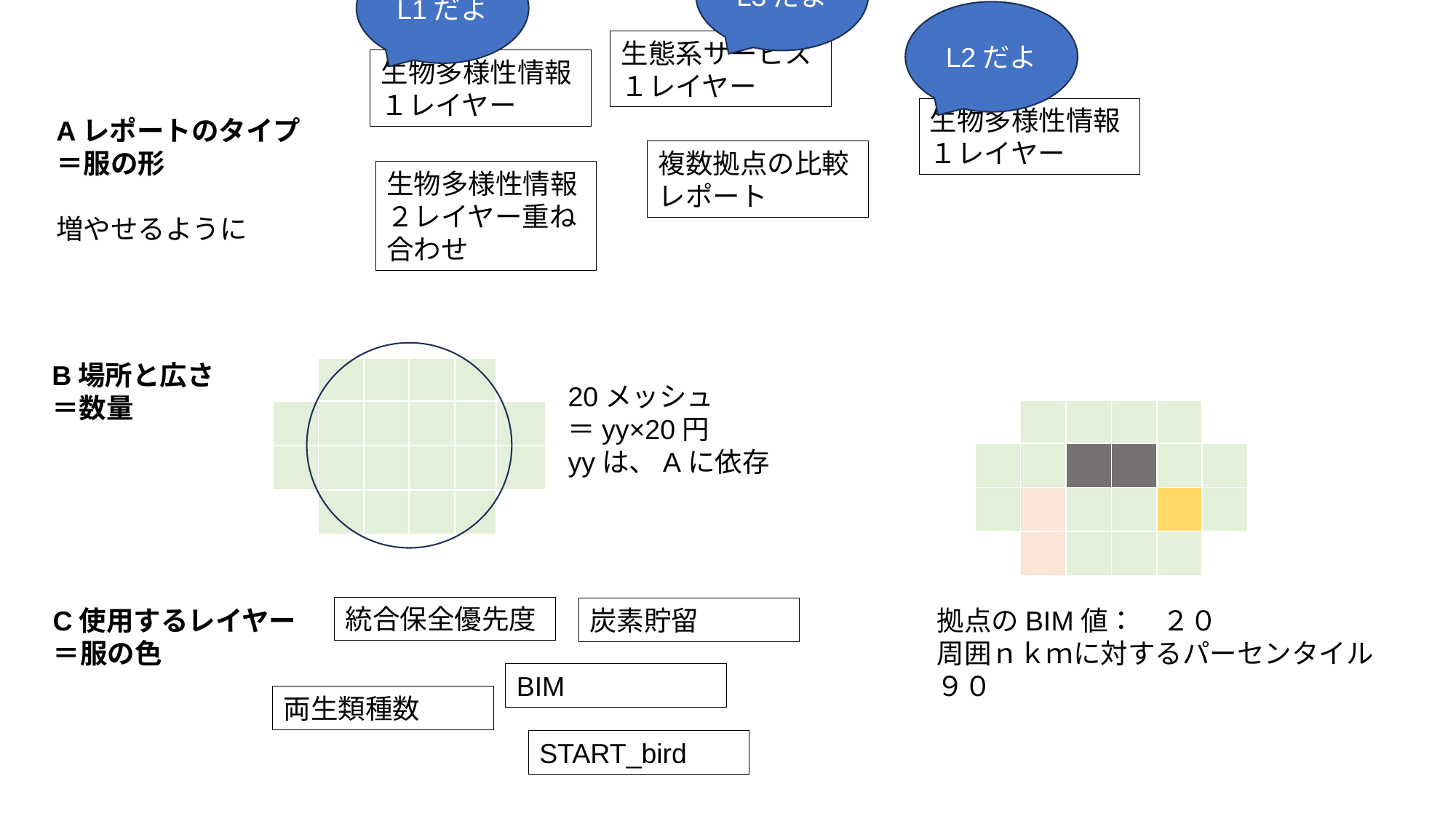

L3だよ
L1だよ
L2だよ
生態系サービス１レイヤー
生物多様性情報１レイヤー
生物多様性情報１レイヤー
Aレポートのタイプ
＝服の形

増やせるように
複数拠点の比較
レポート
生物多様性情報２レイヤー重ね合わせ
|  |  |  |  |  |  |
| --- | --- | --- | --- | --- | --- |
|  |  |  |  |  |  |
|  |  |  |  |  |  |
|  |  |  |  |  |  |
|  |  |  |  |  |  |
|  |  |  |  |  |  |

B場所と広さ
＝数量
|  |  |  |  |  |  |
| --- | --- | --- | --- | --- | --- |
|  |  |  |  |  |  |
|  |  |  |  |  |  |
|  |  |  |  |  |  |
|  |  |  |  |  |  |
|  |  |  |  |  |  |
20メッシュ
＝yy×20円
yyは、Aに依存
統合保全優先度
C使用するレイヤー
＝服の色
炭素貯留
拠点のBIM値：　２０
周囲ｎｋｍに対するパーセンタイル
９０
BIM
両生類種数
START_bird